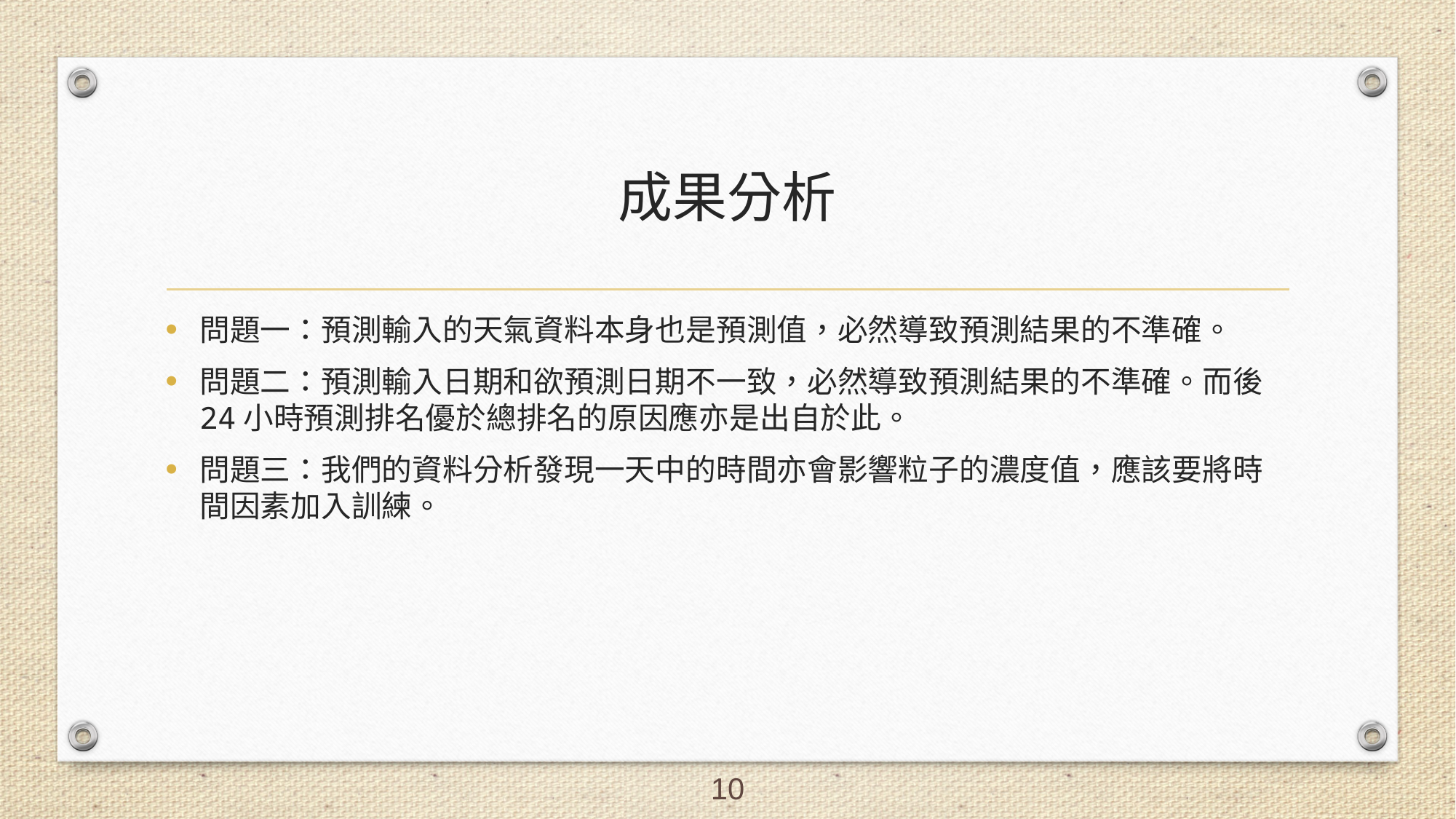

# 成果分析
問題一：預測輸入的天氣資料本身也是預測值，必然導致預測結果的不準確。
問題二：預測輸入日期和欲預測日期不一致，必然導致預測結果的不準確。而後24小時預測排名優於總排名的原因應亦是出自於此。
問題三：我們的資料分析發現一天中的時間亦會影響粒子的濃度值，應該要將時間因素加入訓練。
10